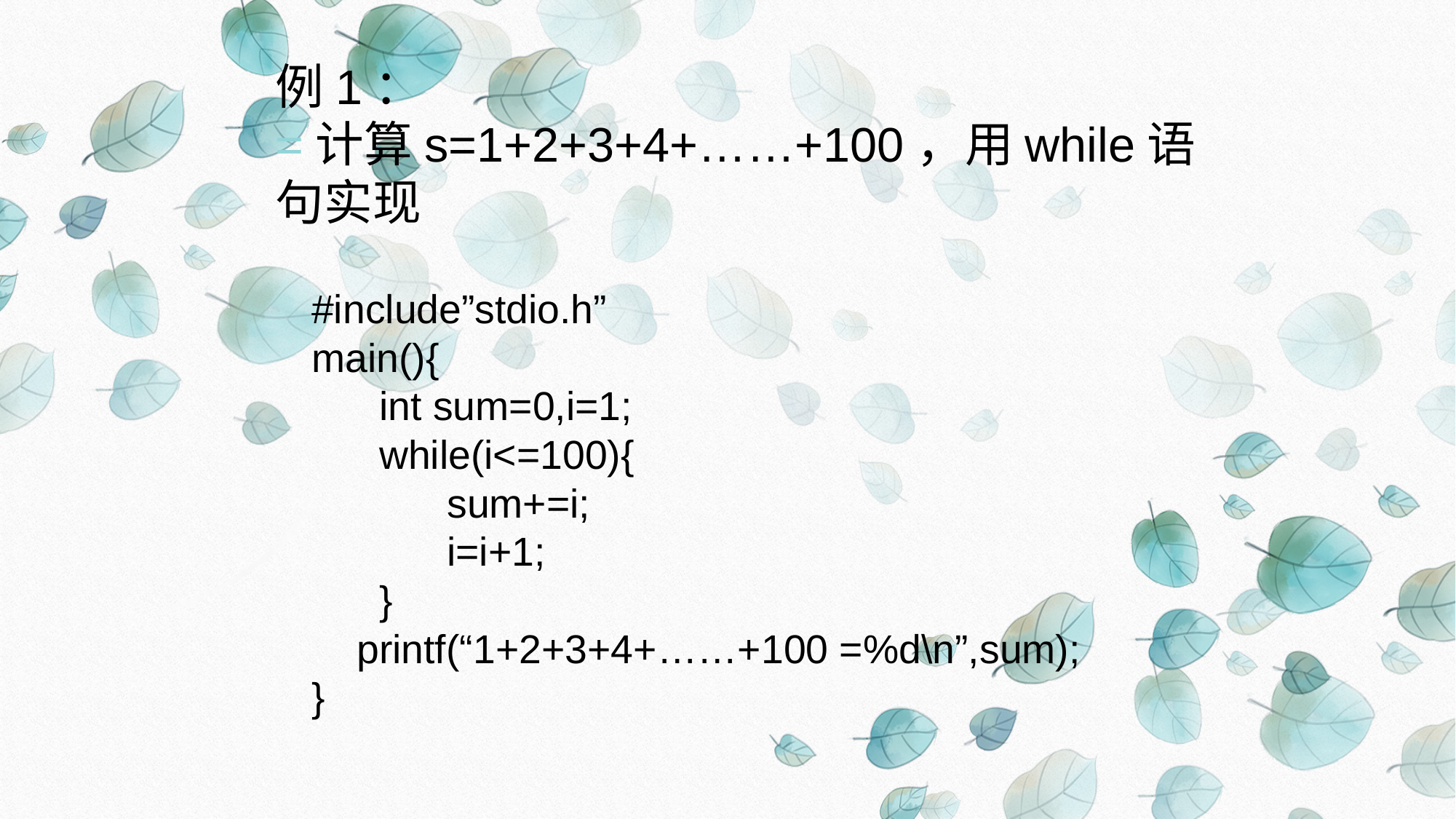

例1：
=计算s=1+2+3+4+……+100，用while语句实现

#include”stdio.h”
main(){
      int sum=0,i=1;
      while(i<=100){
            sum+=i;
            i=i+1;
      }
    printf(“1+2+3+4+……+100 =%d\n”,sum);
}